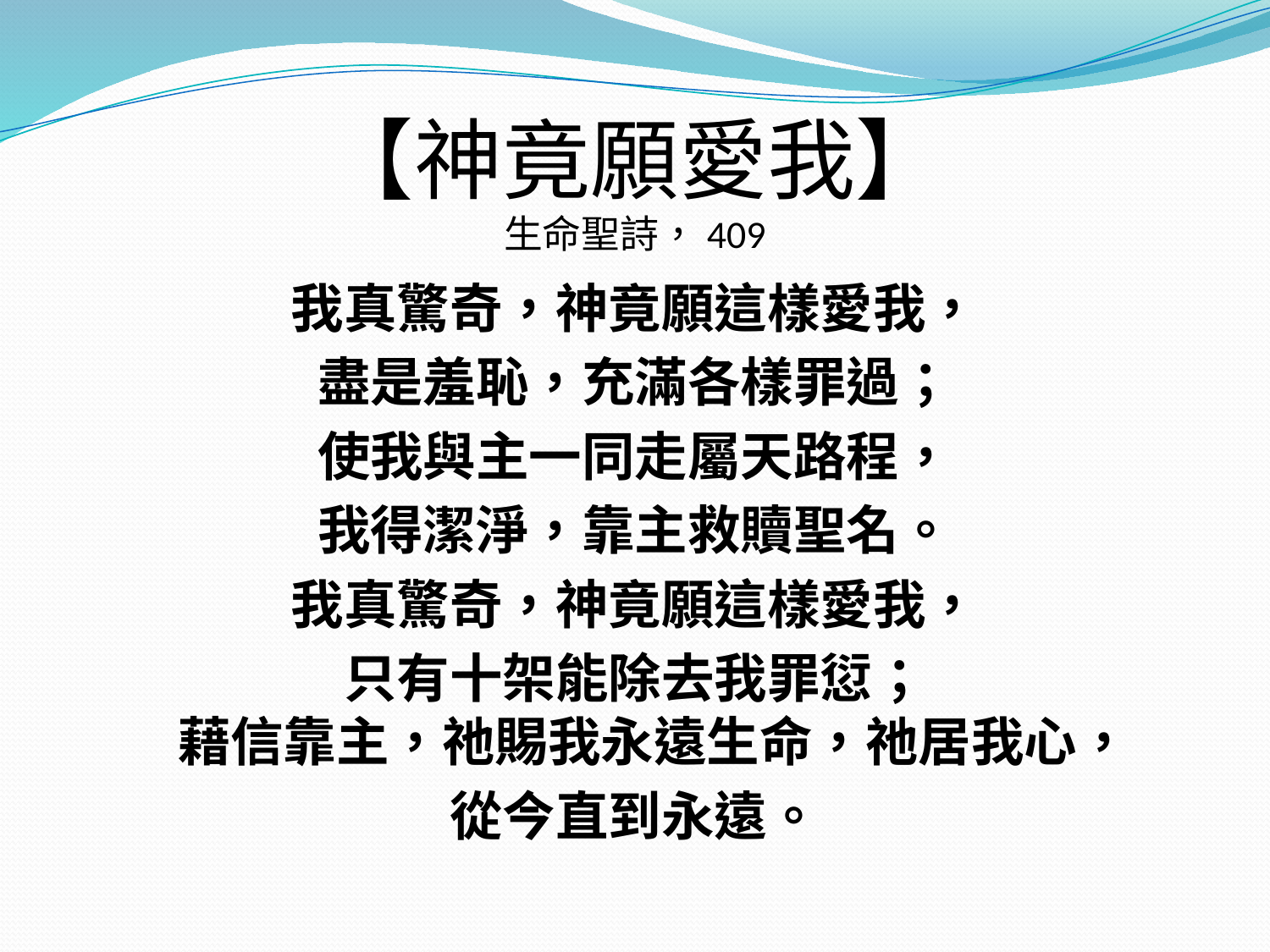

# 【神竟願愛我】 生命聖詩，409
我真驚奇，神竟願這樣愛我，
盡是羞恥，充滿各樣罪過；
使我與主一同走屬天路程，
我得潔淨，靠主救贖聖名。
我真驚奇，神竟願這樣愛我，
只有十架能除去我罪愆；
藉信靠主，祂賜我永遠生命，祂居我心，
從今直到永遠。